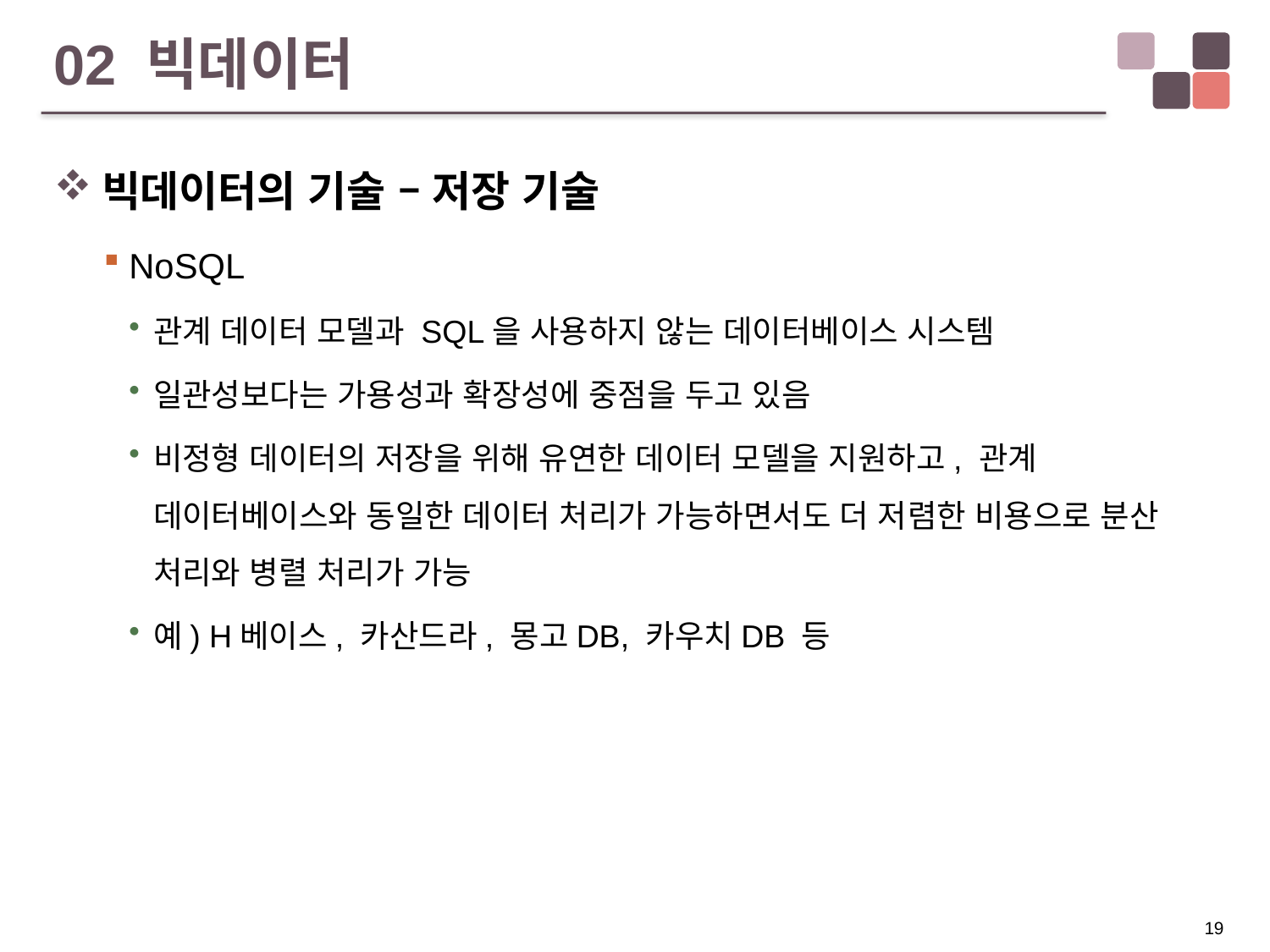

# 02 빅데이터
빅데이터의 기술 – 저장 기술
NoSQL
관계 데이터 모델과 SQL을 사용하지 않는 데이터베이스 시스템
일관성보다는 가용성과 확장성에 중점을 두고 있음
비정형 데이터의 저장을 위해 유연한 데이터 모델을 지원하고, 관계 데이터베이스와 동일한 데이터 처리가 가능하면서도 더 저렴한 비용으로 분산 처리와 병렬 처리가 가능
예) H베이스, 카산드라, 몽고DB, 카우치DB 등